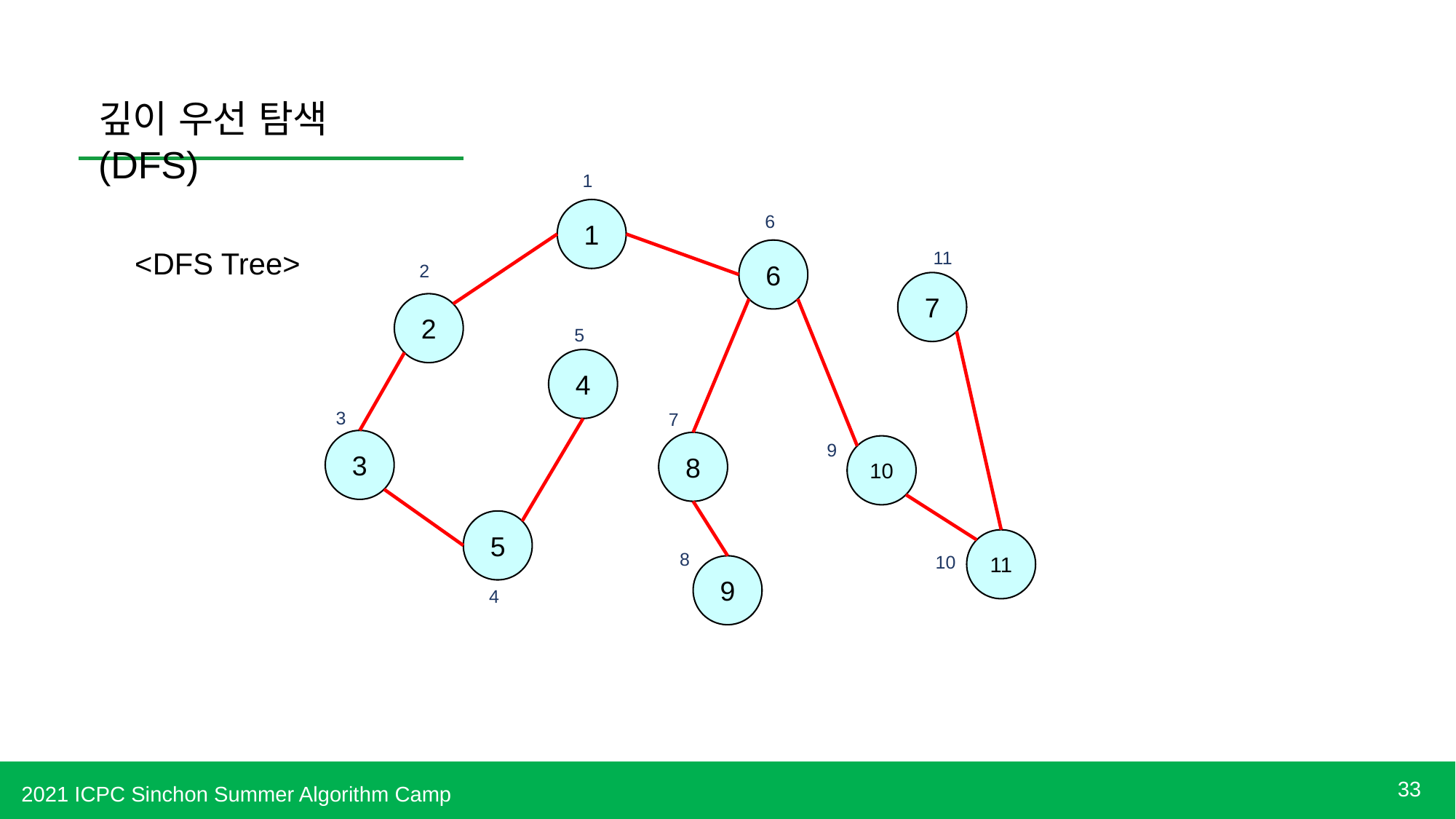

깊이 우선 탐색 (DFS)
1
1
6
<DFS Tree>
6
11
2
7
2
5
4
3
7
3
8
9
10
5
11
8
10
9
4

33
2021 ICPC Sinchon Summer Algorithm Camp